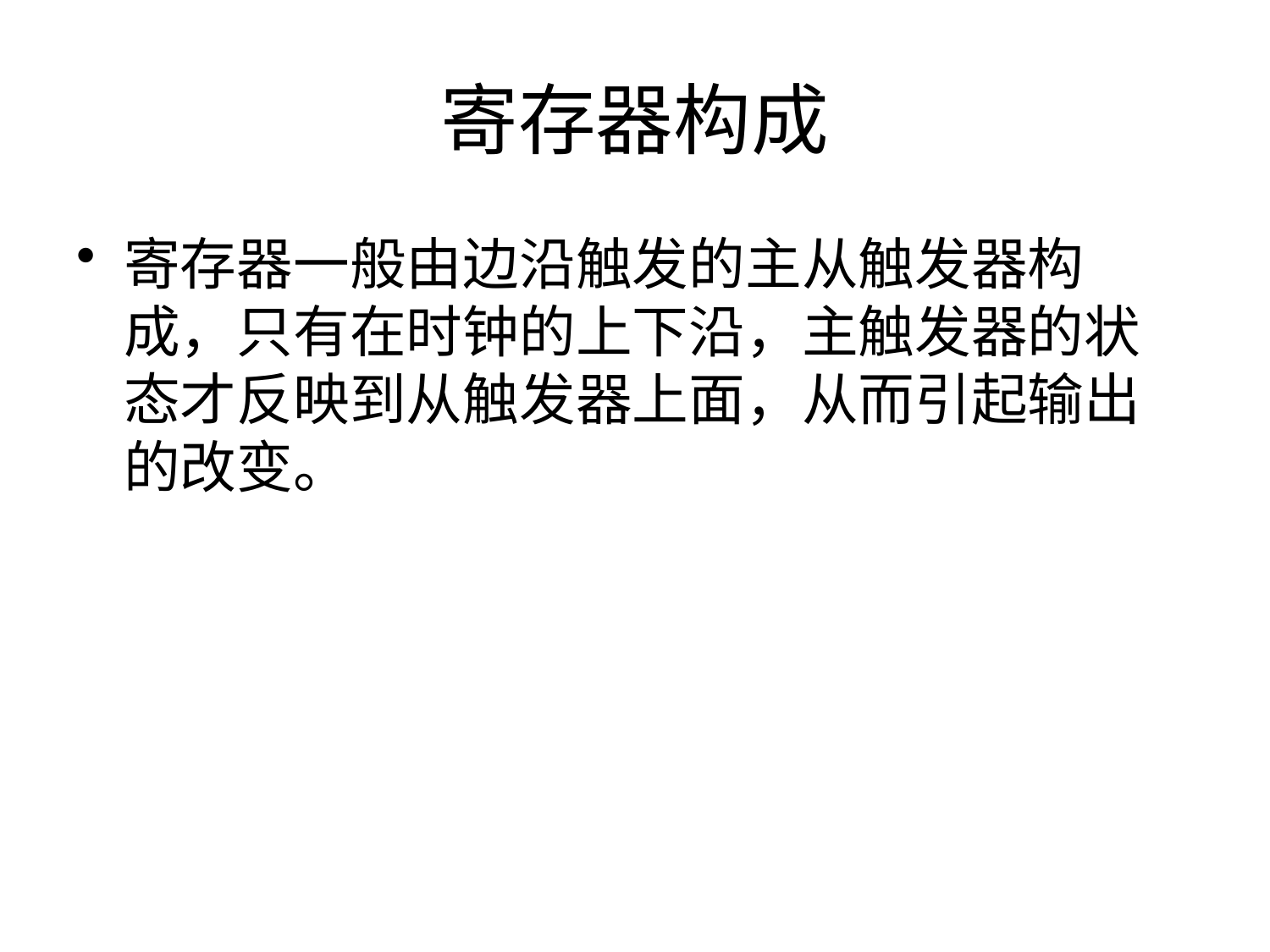

# 寄存器构成
寄存器一般由边沿触发的主从触发器构成，只有在时钟的上下沿，主触发器的状态才反映到从触发器上面，从而引起输出的改变。